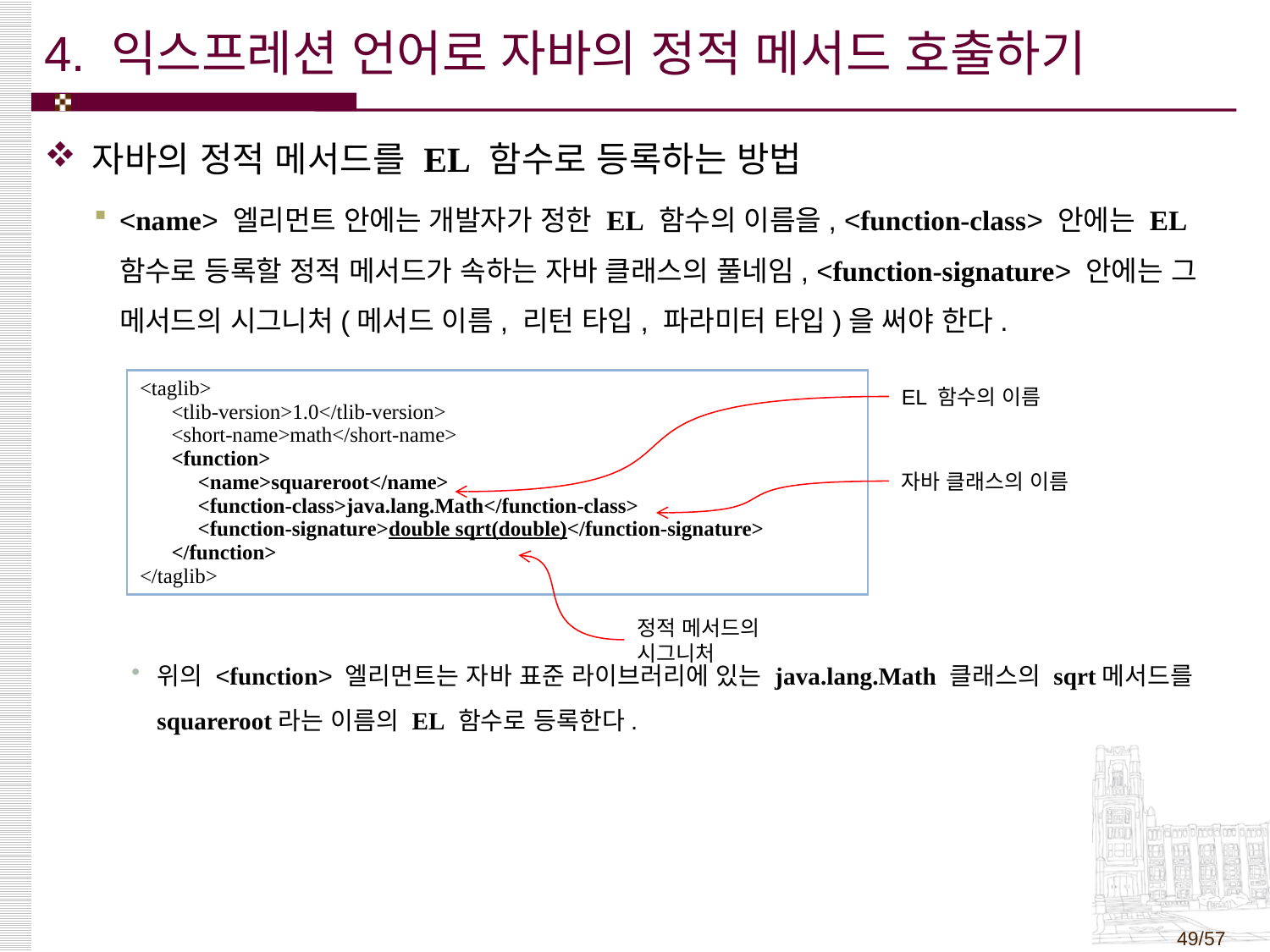

# 4. 익스프레션 언어로 자바의 정적 메서드 호출하기
자바의 정적 메서드를 EL 함수로 등록하는 방법
<name> 엘리먼트 안에는 개발자가 정한 EL 함수의 이름을, <function-class> 안에는 EL 함수로 등록할 정적 메서드가 속하는 자바 클래스의 풀네임, <function-signature> 안에는 그 메서드의 시그니처(메서드 이름, 리턴 타입, 파라미터 타입)을 써야 한다.

위의 <function> 엘리먼트는 자바 표준 라이브러리에 있는 java.lang.Math 클래스의 sqrt메서드를 squareroot라는 이름의 EL 함수로 등록한다.

| <taglib> <tlib-version>1.0</tlib-version> <short-name>math</short-name> <function> <name>squareroot</name> <function-class>java.lang.Math</function-class> <function-signature>double sqrt(double)</function-signature> </function> </taglib> |
| --- |
EL 함수의 이름
자바 클래스의 이름
정적 메서드의 시그니처